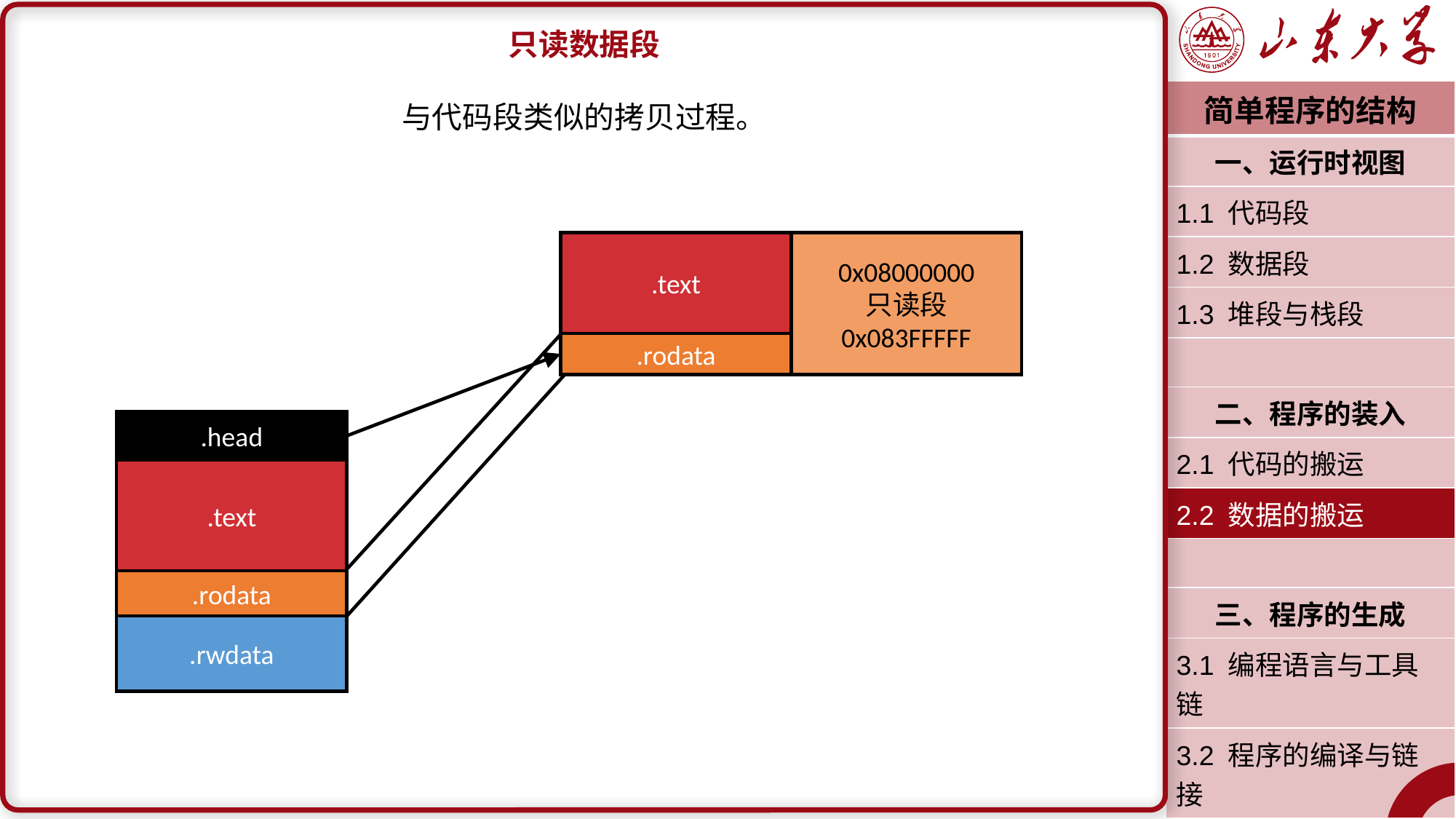

只读数据段

与代码段类似的拷贝过程。
| 简单程序的结构 |
| --- |
| 一、运行时视图 |
| 1.1 代码段 |
| 1.2 数据段 |
| 1.3 堆段与栈段 |
|  |
| 二、程序的装入 |
| 2.1 代码的搬运 |
| 2.2 数据的搬运 |
|  |
| 三、程序的生成 |
| 3.1 编程语言与工具链 |
| 3.2 程序的编译与链接 |
| 3.3 过程调用与栈框 |
| 潘润宇 2023.03 |
.text
0x08000000
只读段
0x083FFFFF
.rodata
.head
.text
.rodata
.rwdata